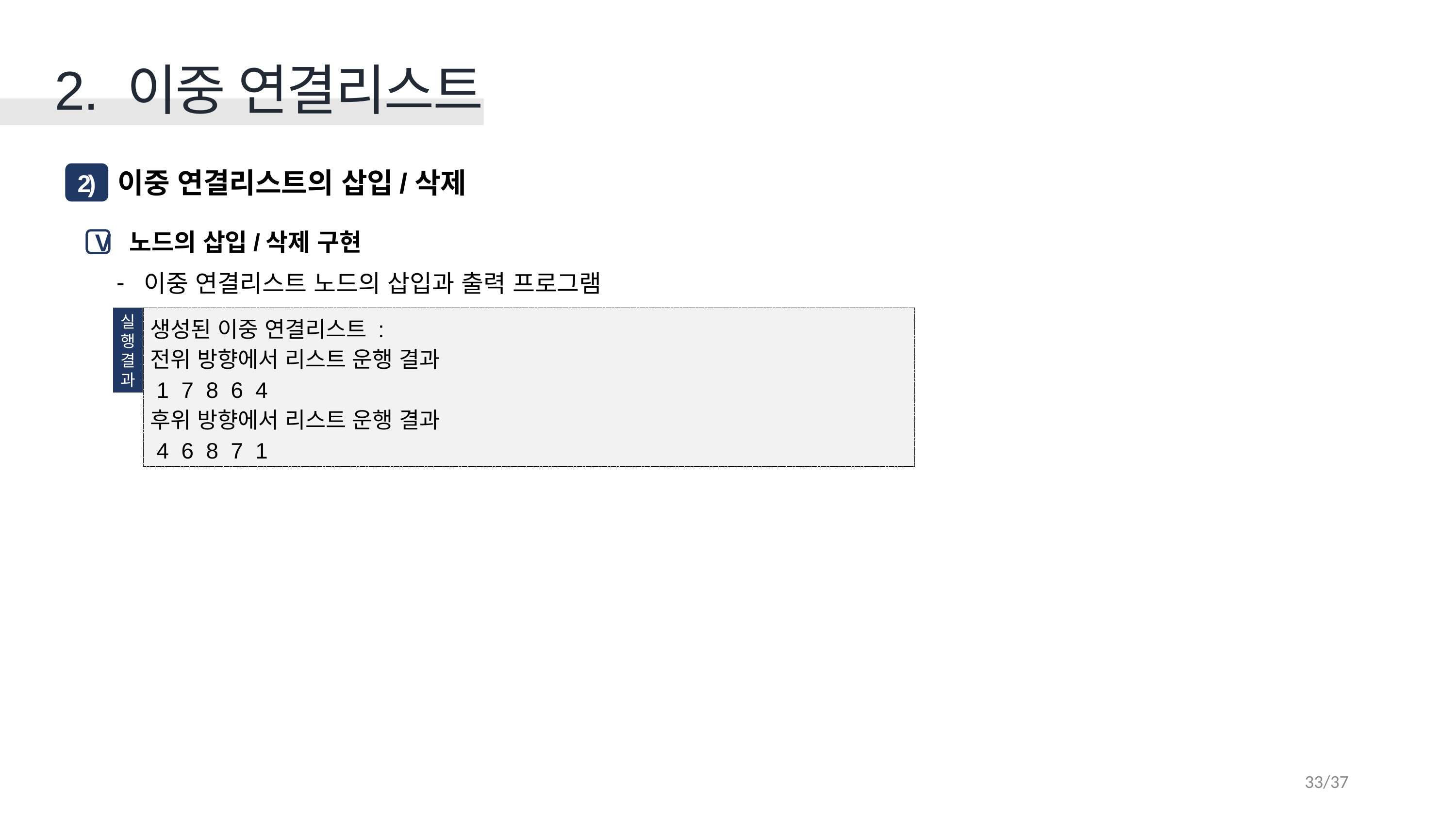

2. 이중 연결리스트

 이중 연결리스트의 삽입/삭제
2)
 노드의 삽입/삭제 구현

이중 연결리스트 노드의 삽입과 출력 프로그램

V
실
행
결
과
생성된 이중 연결리스트 :
전위 방향에서 리스트 운행 결과
 1  7  8  6  4
후위 방향에서 리스트 운행 결과
 4  6  8  7  1
33/37